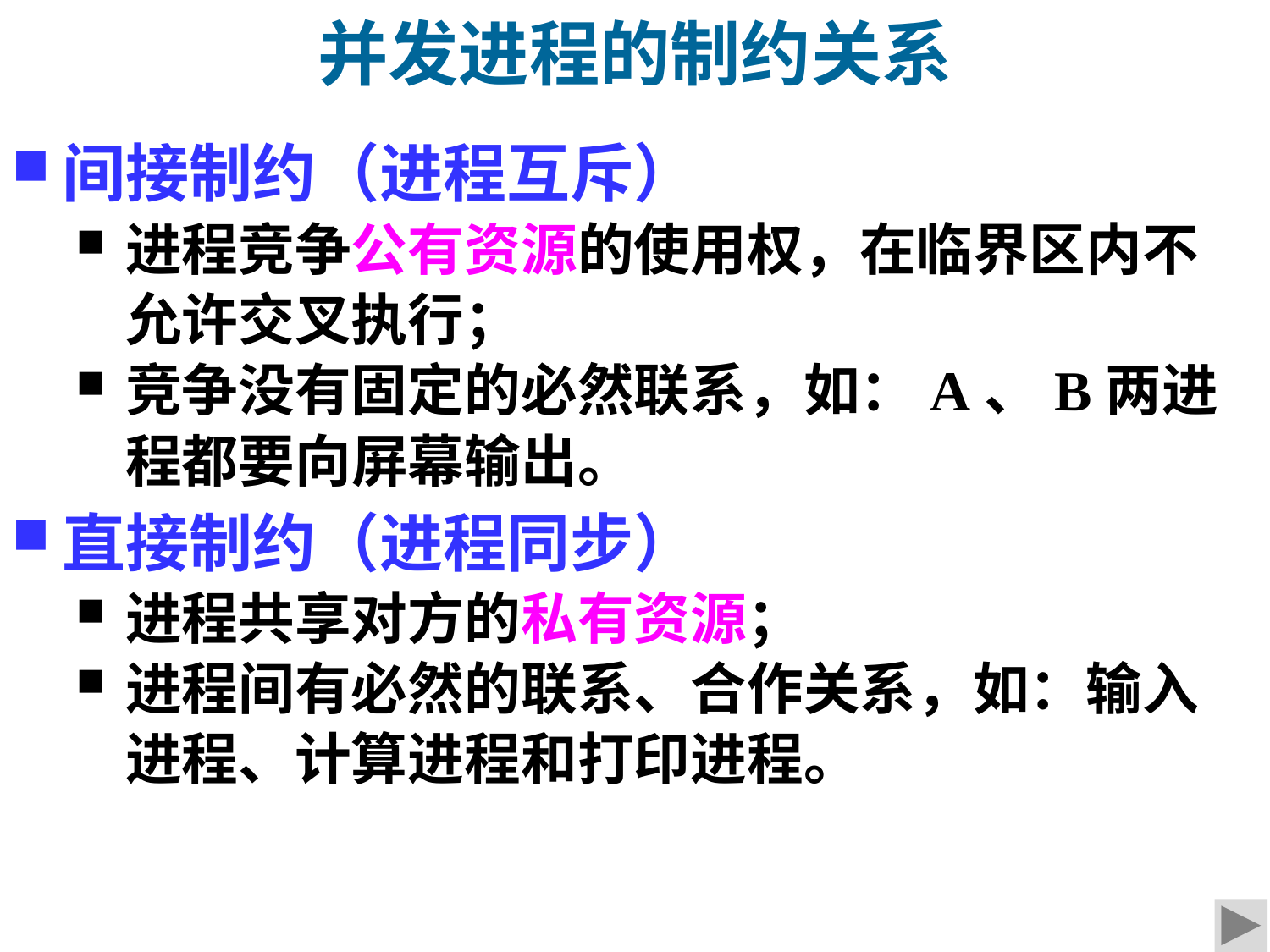

并发进程的制约关系
间接制约（进程互斥）
进程竞争公有资源的使用权，在临界区内不允许交叉执行；
竞争没有固定的必然联系，如：A、B两进程都要向屏幕输出。
直接制约（进程同步）
进程共享对方的私有资源；
进程间有必然的联系、合作关系，如：输入进程、计算进程和打印进程。